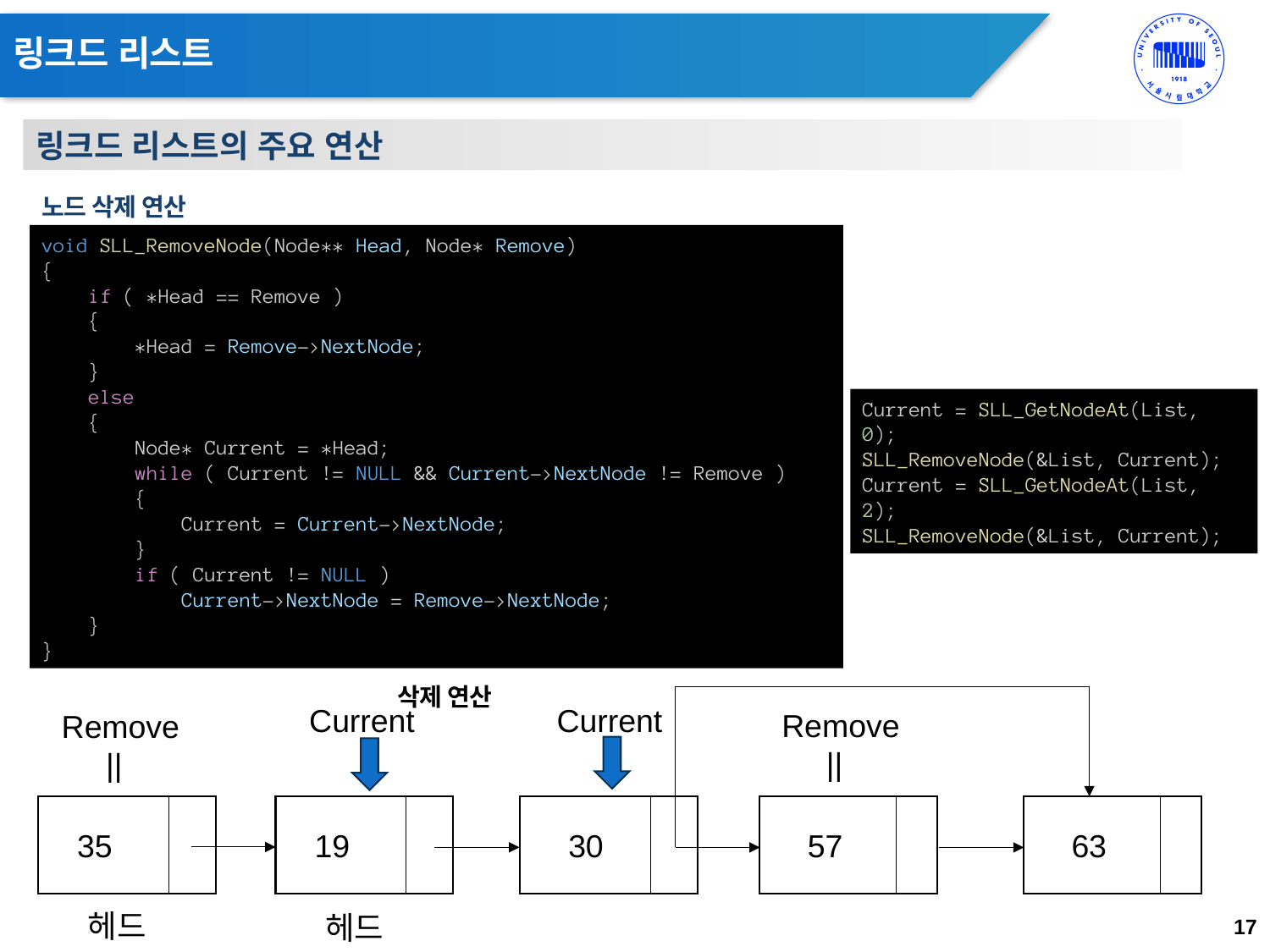

# 링크드 리스트
링크드 리스트의 주요 연산
노드 삭제 연산
void SLL_RemoveNode(Node** Head, Node* Remove)
{
    if ( *Head == Remove )
    {
        *Head = Remove->NextNode;
    }
    else
    {
        Node* Current = *Head;
        while ( Current != NULL && Current->NextNode != Remove )
        {
            Current = Current->NextNode;
        }
        if ( Current != NULL )
            Current->NextNode = Remove->NextNode;
    }
}
Current = SLL_GetNodeAt(List, 0);
SLL_RemoveNode(&List, Current);
Current = SLL_GetNodeAt(List, 2);
SLL_RemoveNode(&List, Current);
함수 실행
삭제 연산
Current
Current
Remove
     ||
Remove
     ||

   35
   19
    30
    57
    63
헤드
17
헤드